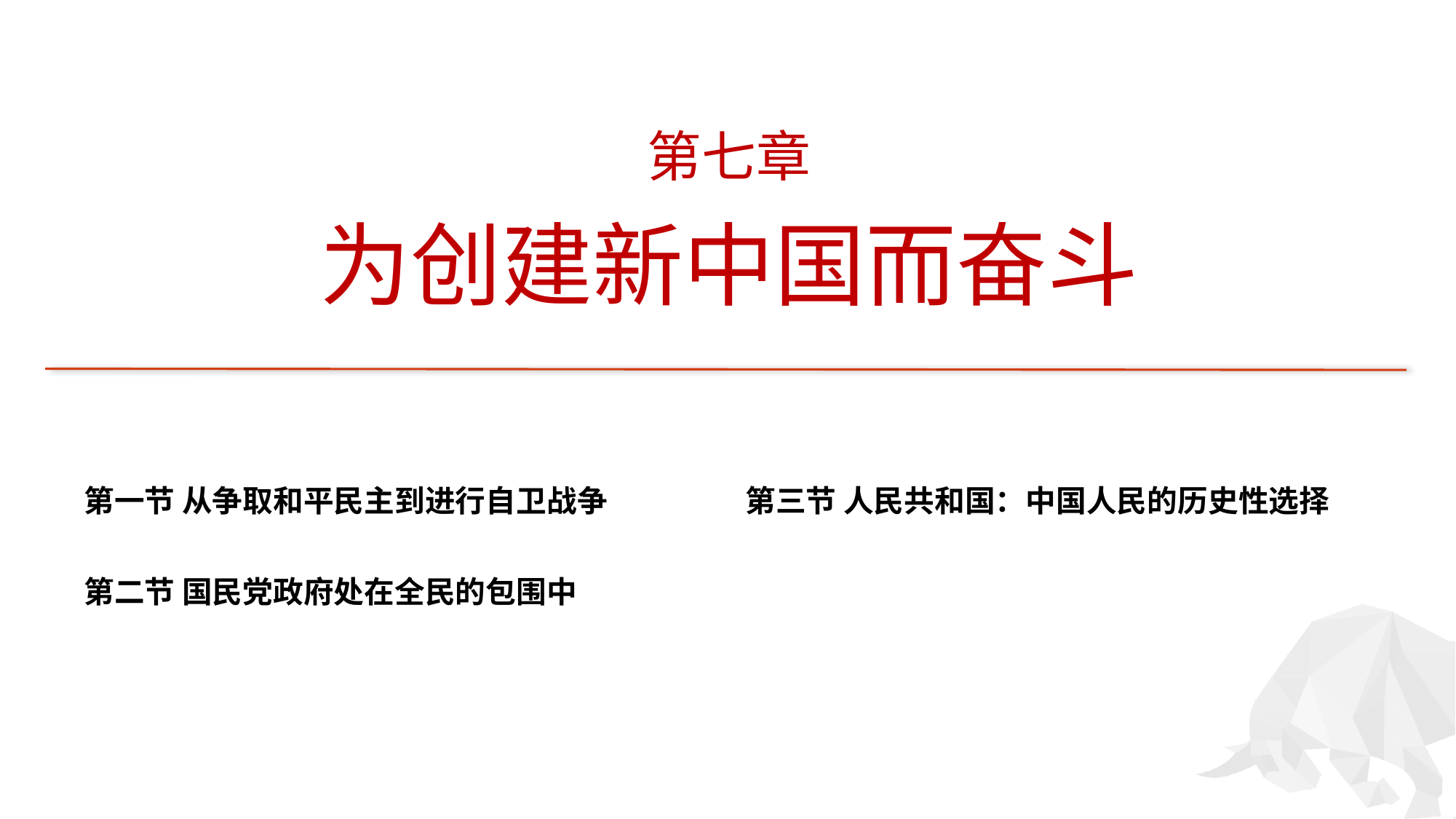

第七章
# 为创建新中国而奋斗
第一节 从争取和平民主到进行自卫战争                    第三节 人民共和国：中国人民的历史性选择
第二节 国民党政府处在全民的包围中